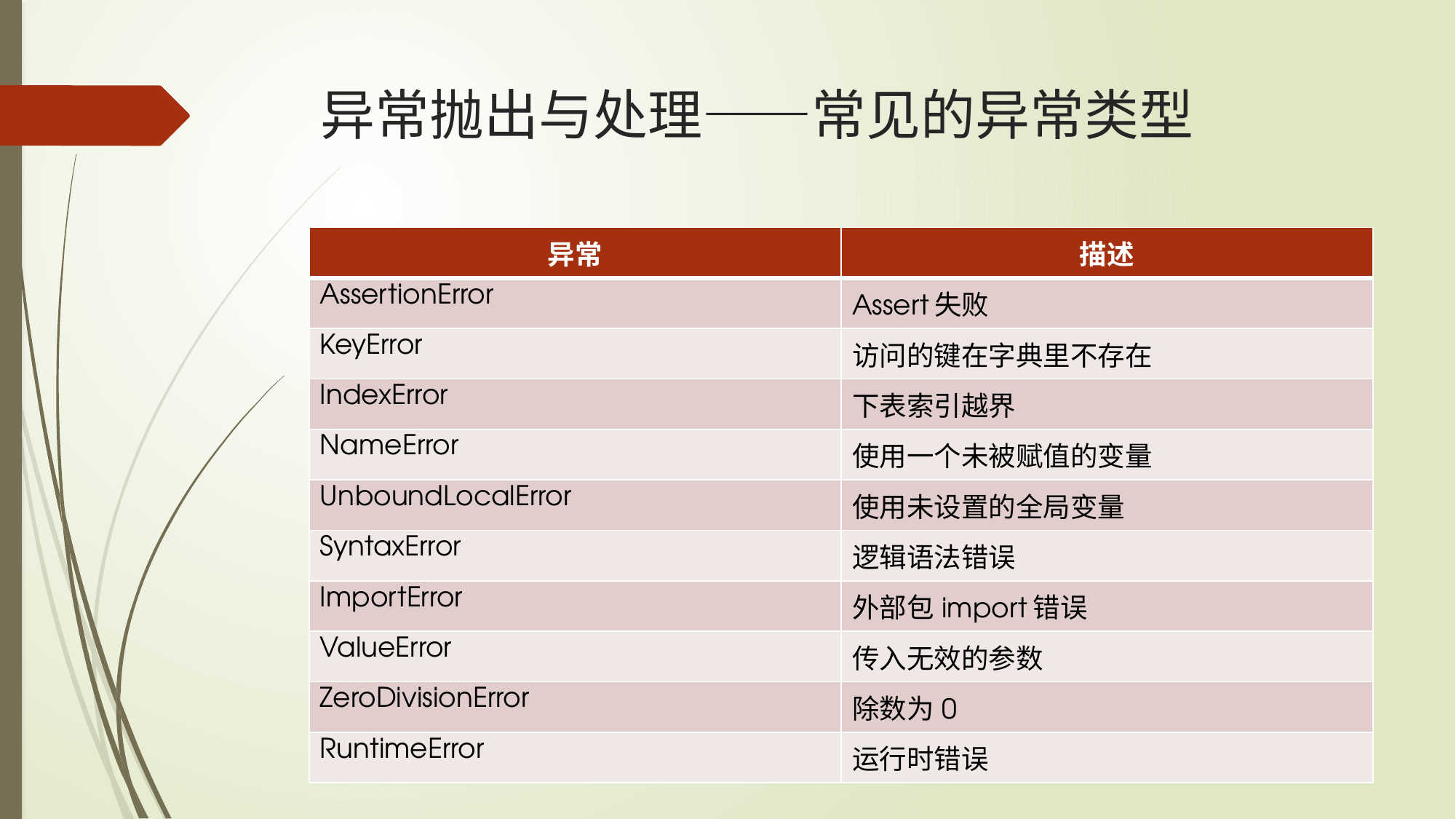

# 异常抛出与处理——常见的异常类型
| 异常 | 描述 |
| --- | --- |
| AssertionError | Assert失败 |
| KeyError | 访问的键在字典里不存在 |
| IndexError | 下表索引越界 |
| NameError | 使用一个未被赋值的变量 |
| UnboundLocalError | 使用未设置的全局变量 |
| SyntaxError | 逻辑语法错误 |
| ImportError | 外部包import错误 |
| ValueError | 传入无效的参数 |
| ZeroDivisionError | 除数为0 |
| RuntimeError | 运行时错误 |